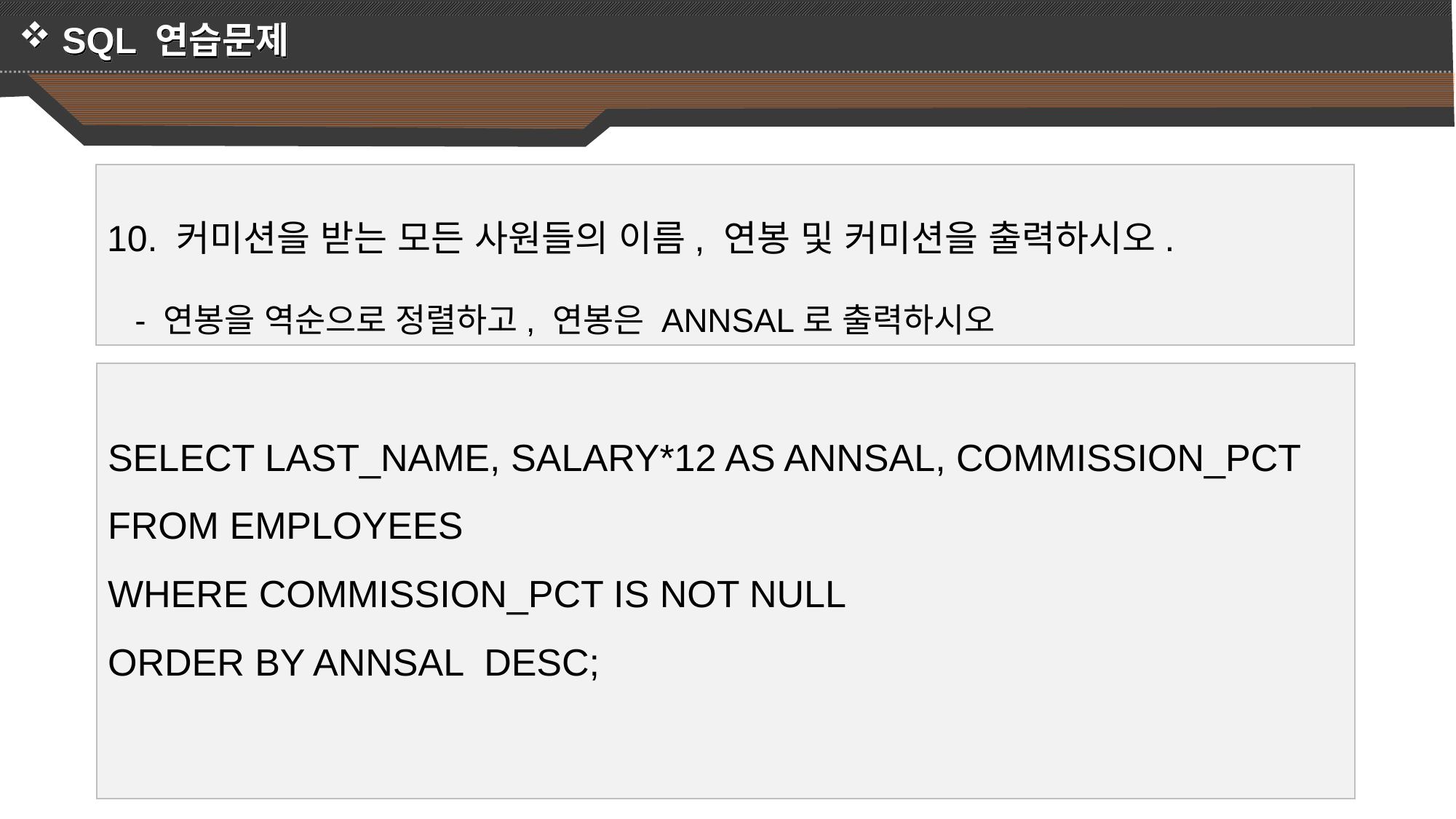

SQL 연습문제

10. 커미션을 받는 모든 사원들의 이름, 연봉 및 커미션을 출력하시오.
   - 연봉을 역순으로 정렬하고, 연봉은 ANNSAL로 출력하시오
SELECT LAST_NAME, SALARY*12 AS ANNSAL, COMMISSION_PCT
FROM EMPLOYEES
WHERE COMMISSION_PCT IS NOT NULL
ORDER BY ANNSAL  DESC;